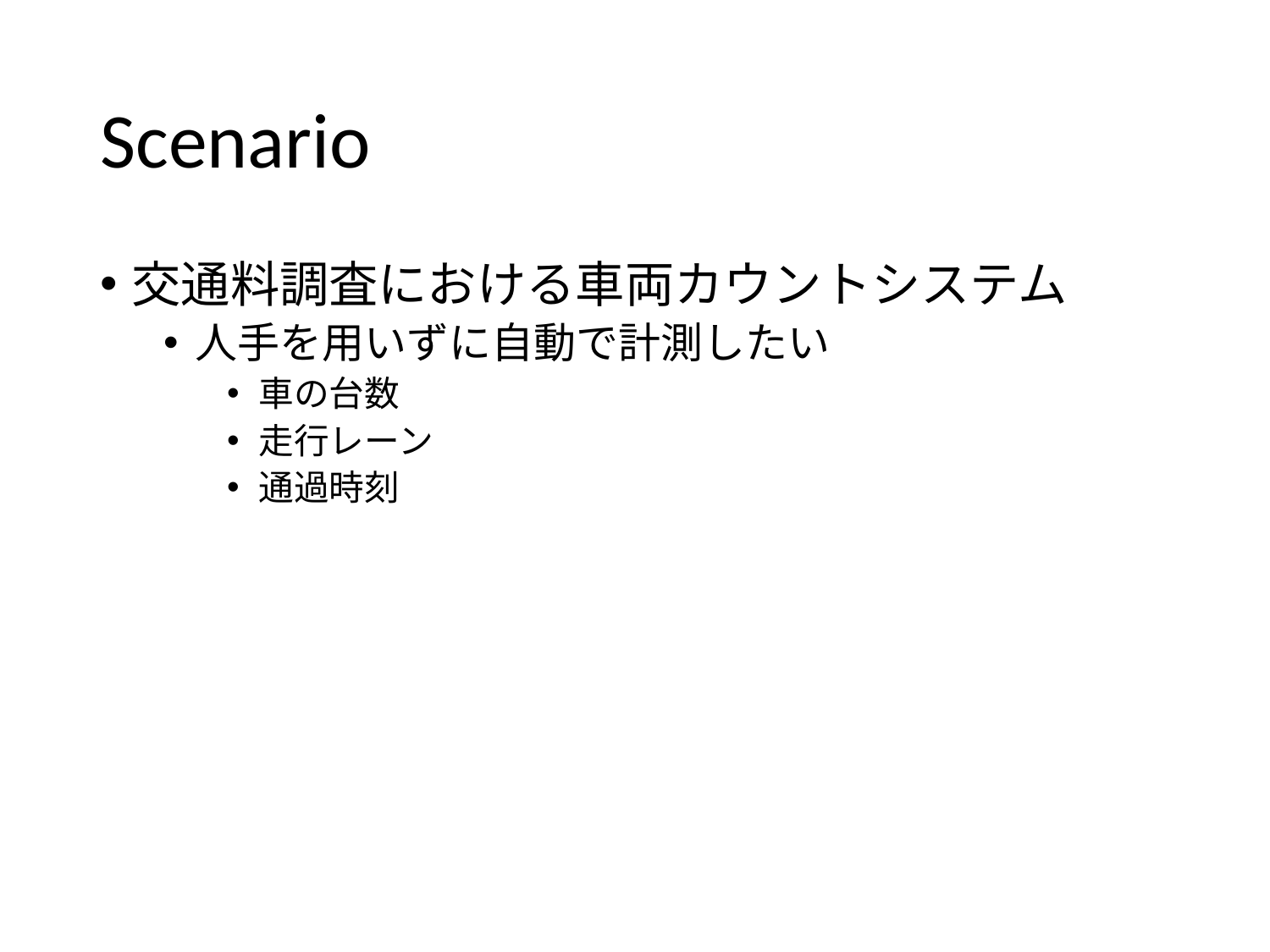

# Scenario
交通料調査における車両カウントシステム
人手を用いずに自動で計測したい
車の台数
走行レーン
通過時刻